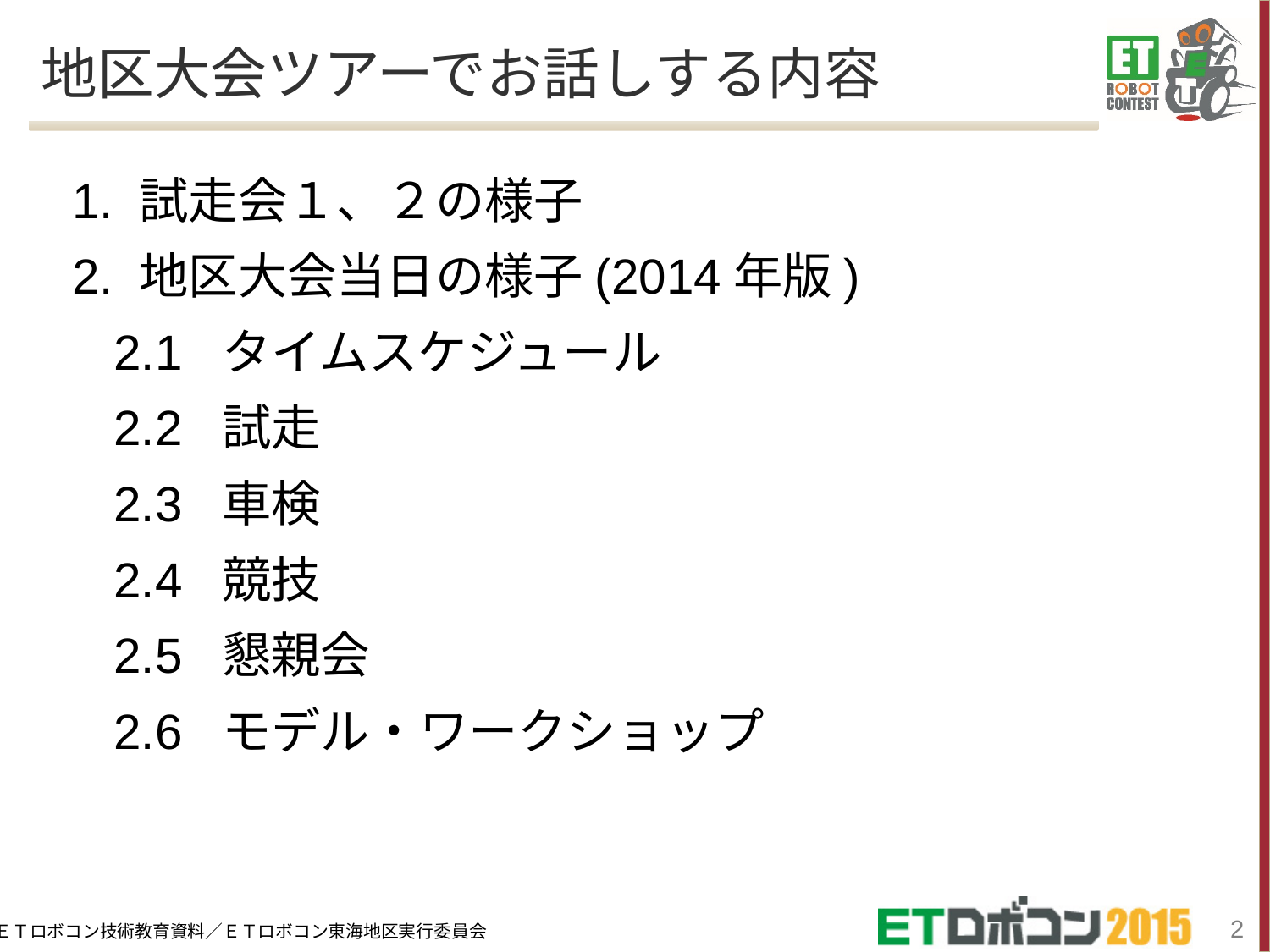

# 地区大会ツアーでお話しする内容
1. 試走会１、２の様子
2. 地区大会当日の様子(2014年版)
   2.1  タイムスケジュール
   2.2  試走
   2.3  車検
   2.4  競技
   2.5  懇親会
   2.6  モデル・ワークショップ
2